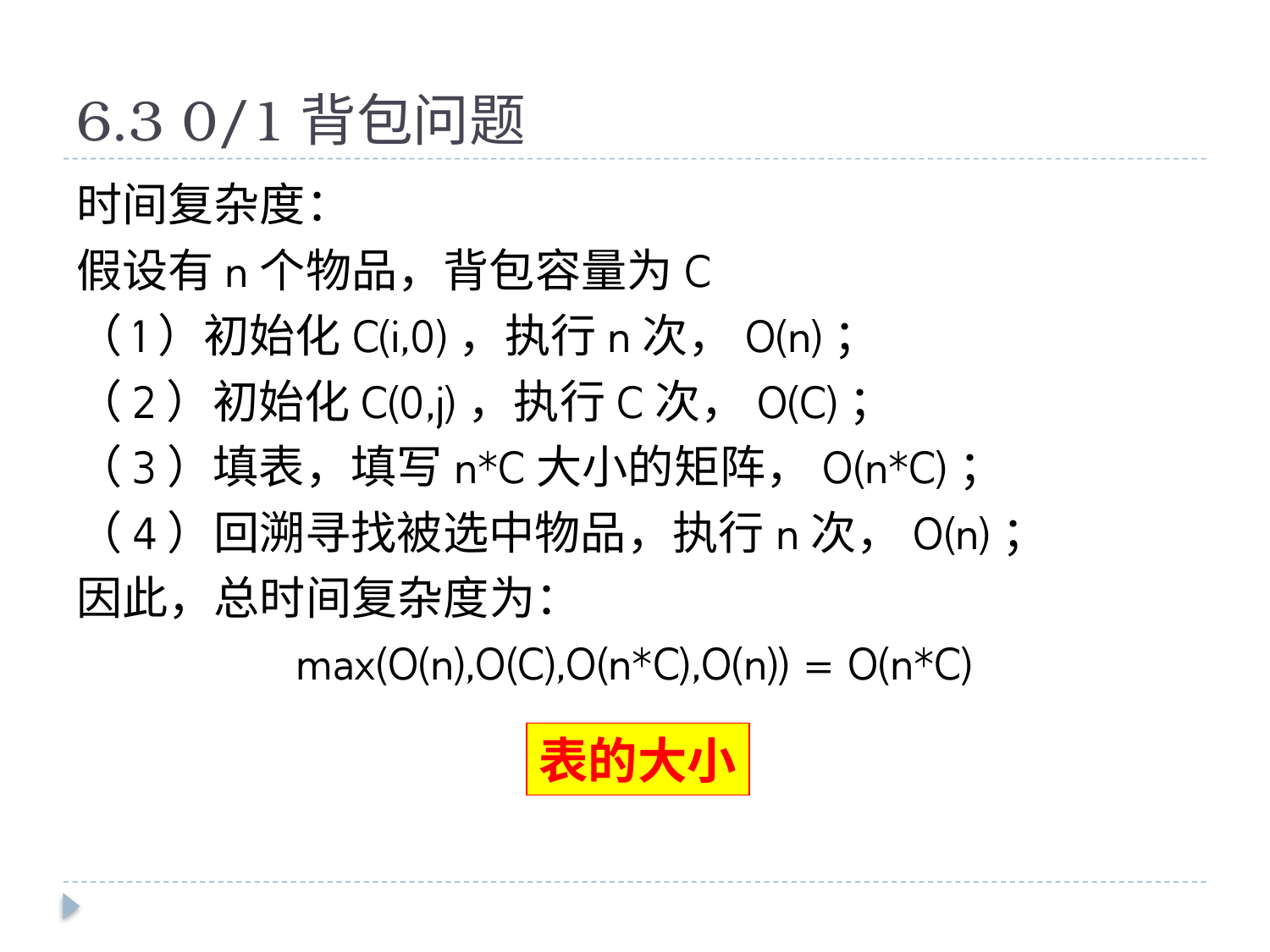

# 6.3 0/1背包问题
时间复杂度：
假设有n个物品，背包容量为C
（1）初始化C(i,0)，执行n次，O(n)；
（2）初始化C(0,j)，执行C次，O(C)；
（3）填表，填写n*C大小的矩阵，O(n*C)；
（4）回溯寻找被选中物品，执行n次，O(n)；
因此，总时间复杂度为：
max(O(n),O(C),O(n*C),O(n)) = O(n*C)
表的大小